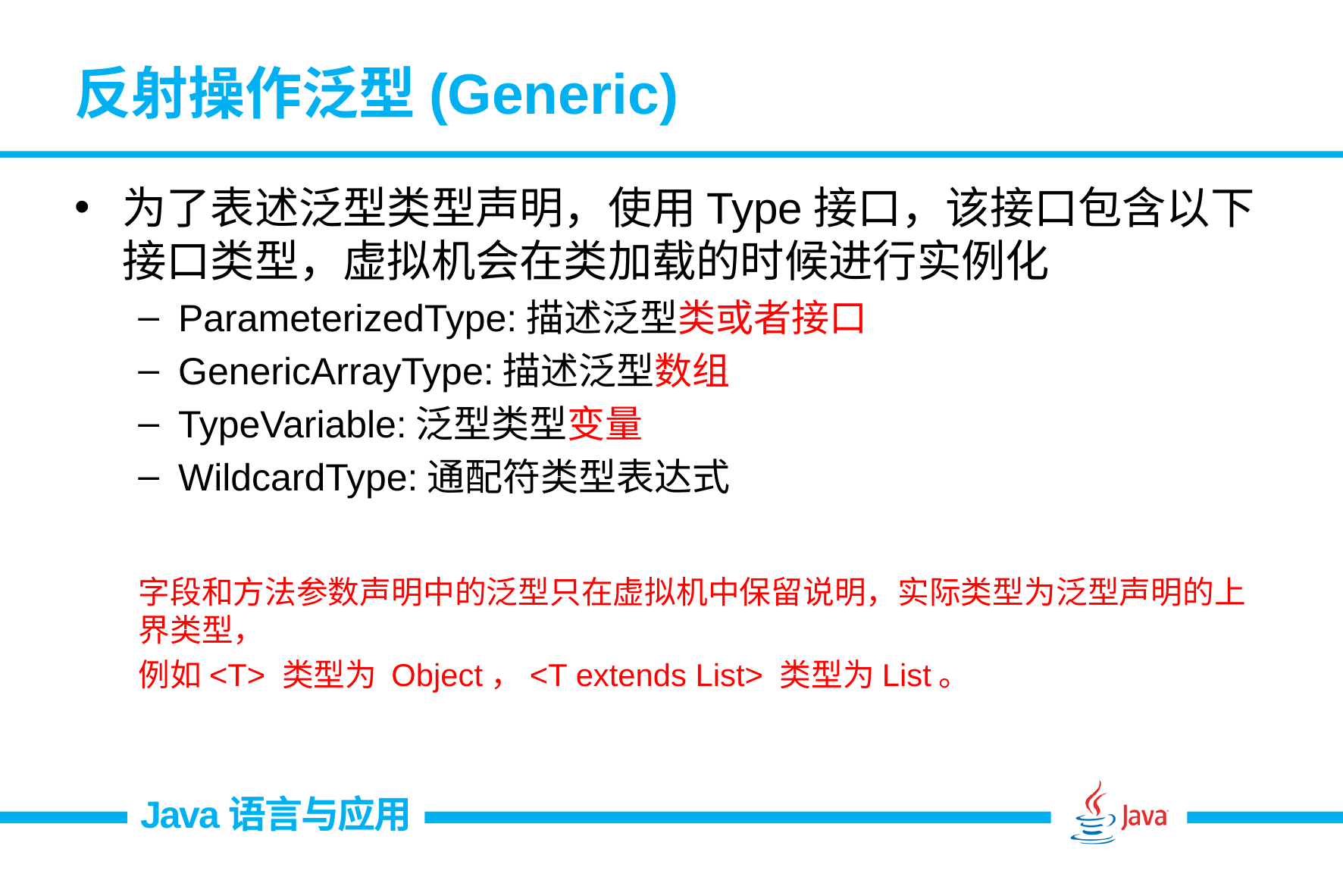

# 反射操作泛型(Generic)
为了表述泛型类型声明，使用Type接口，该接口包含以下接口类型，虚拟机会在类加载的时候进行实例化
ParameterizedType:描述泛型类或者接口
GenericArrayType:描述泛型数组
TypeVariable:泛型类型变量
WildcardType:通配符类型表达式

字段和方法参数声明中的泛型只在虚拟机中保留说明，实际类型为泛型声明的上界类型，
例如<T> 类型为 Object，<T extends List> 类型为List。
20